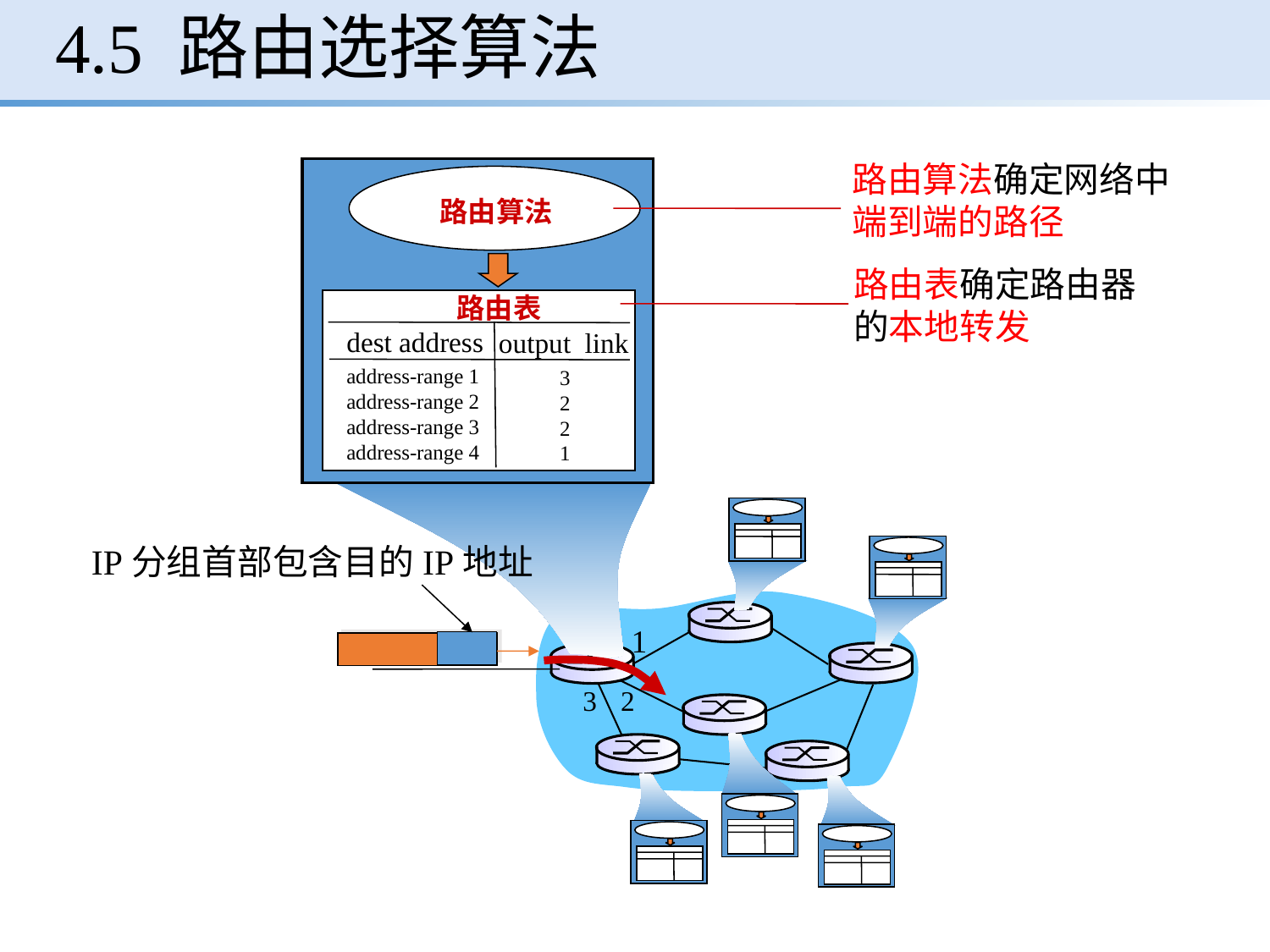

# 4.5 路由选择算法
路由算法确定网络中端到端的路径

路由算法

路由表确定路由器的本地转发

路由表

dest address
output  link

address-range 1
address-range 2
address-range 3
address-range 4
3
2
2
1

IP分组首部包含目的IP地址

1
3
2